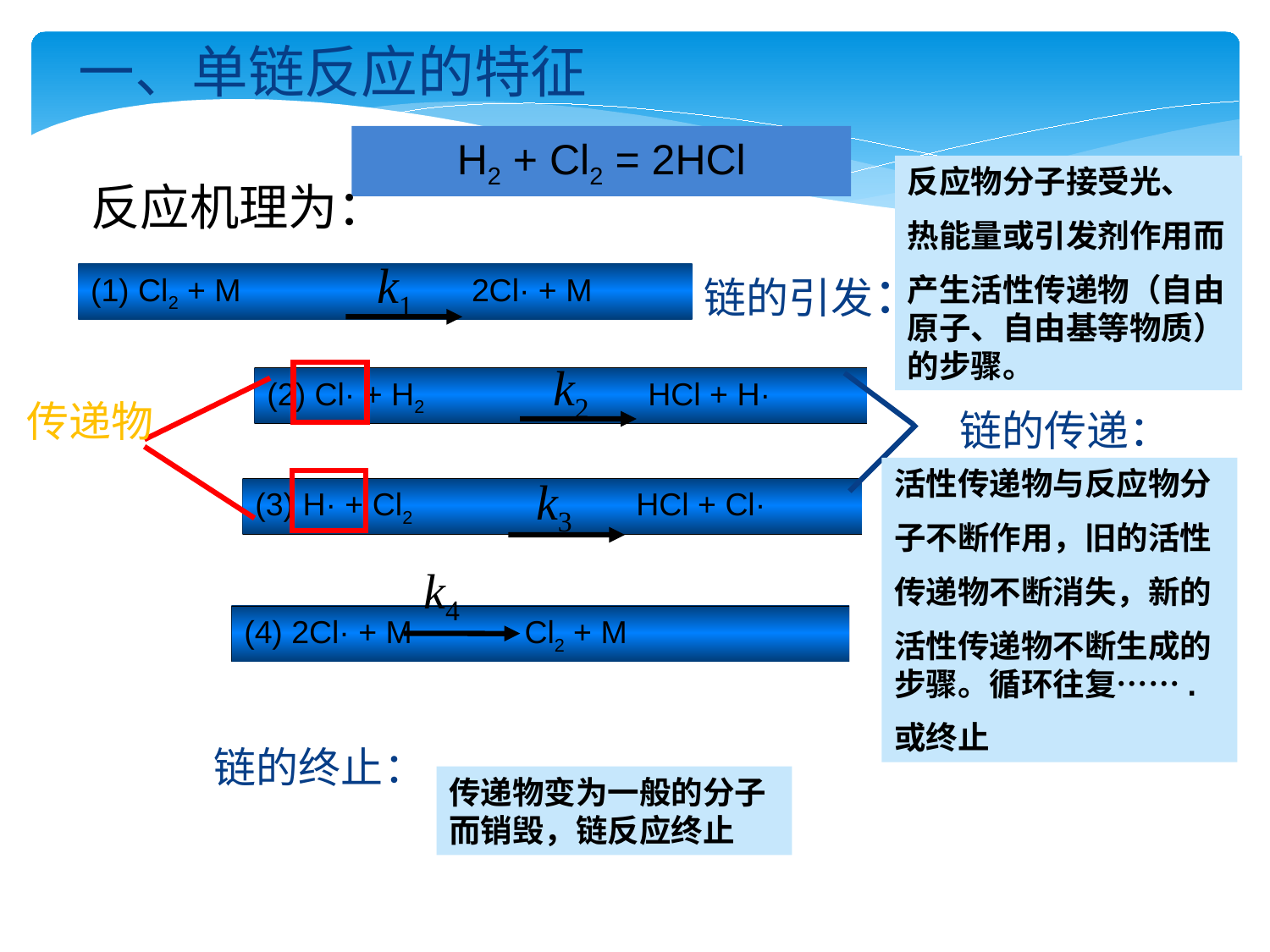

一、单链反应的特征
H2 + Cl2 = 2HCl
反应物分子接受光、
热能量或引发剂作用而
产生活性传递物（自由原子、自由基等物质）的步骤。
反应机理为：
k1
(1) Cl2 + M		2Cl· + M

链的引发：
k2
(2) Cl· + H2		HCl + H·

传递物

链的传递：
活性传递物与反应物分
子不断作用，旧的活性
传递物不断消失，新的
活性传递物不断生成的步骤。循环往复…….
或终止
k3
(3) H· + Cl2		HCl + Cl·

k4
(4) 2Cl· + M 	   Cl2 + M

链的终止：
传递物变为一般的分子而销毁，链反应终止